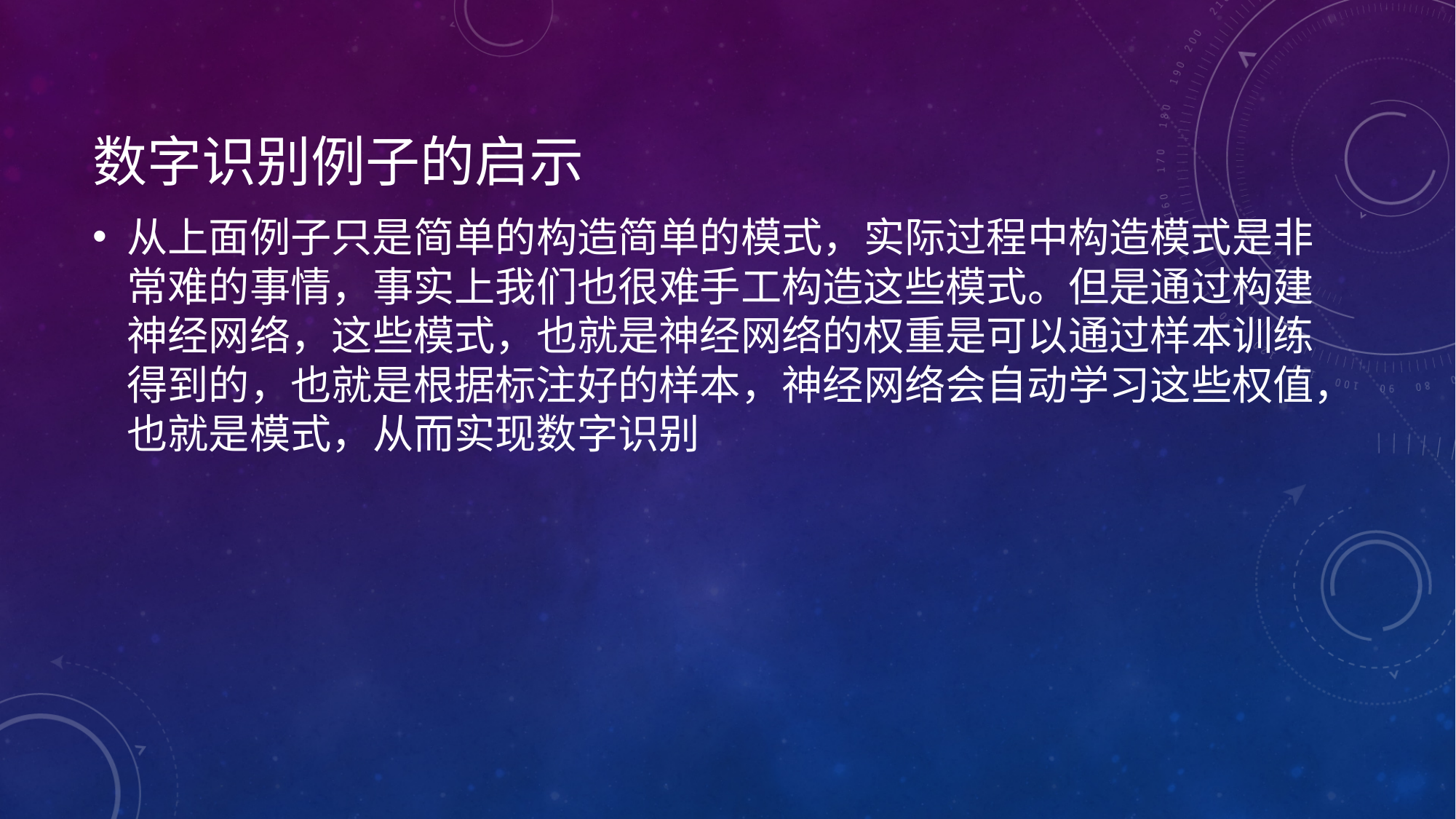

# 数字识别例子的启示
从上面例子只是简单的构造简单的模式，实际过程中构造模式是非常难的事情，事实上我们也很难手工构造这些模式。但是通过构建神经网络，这些模式，也就是神经网络的权重是可以通过样本训练得到的，也就是根据标注好的样本，神经网络会自动学习这些权值，也就是模式，从而实现数字识别